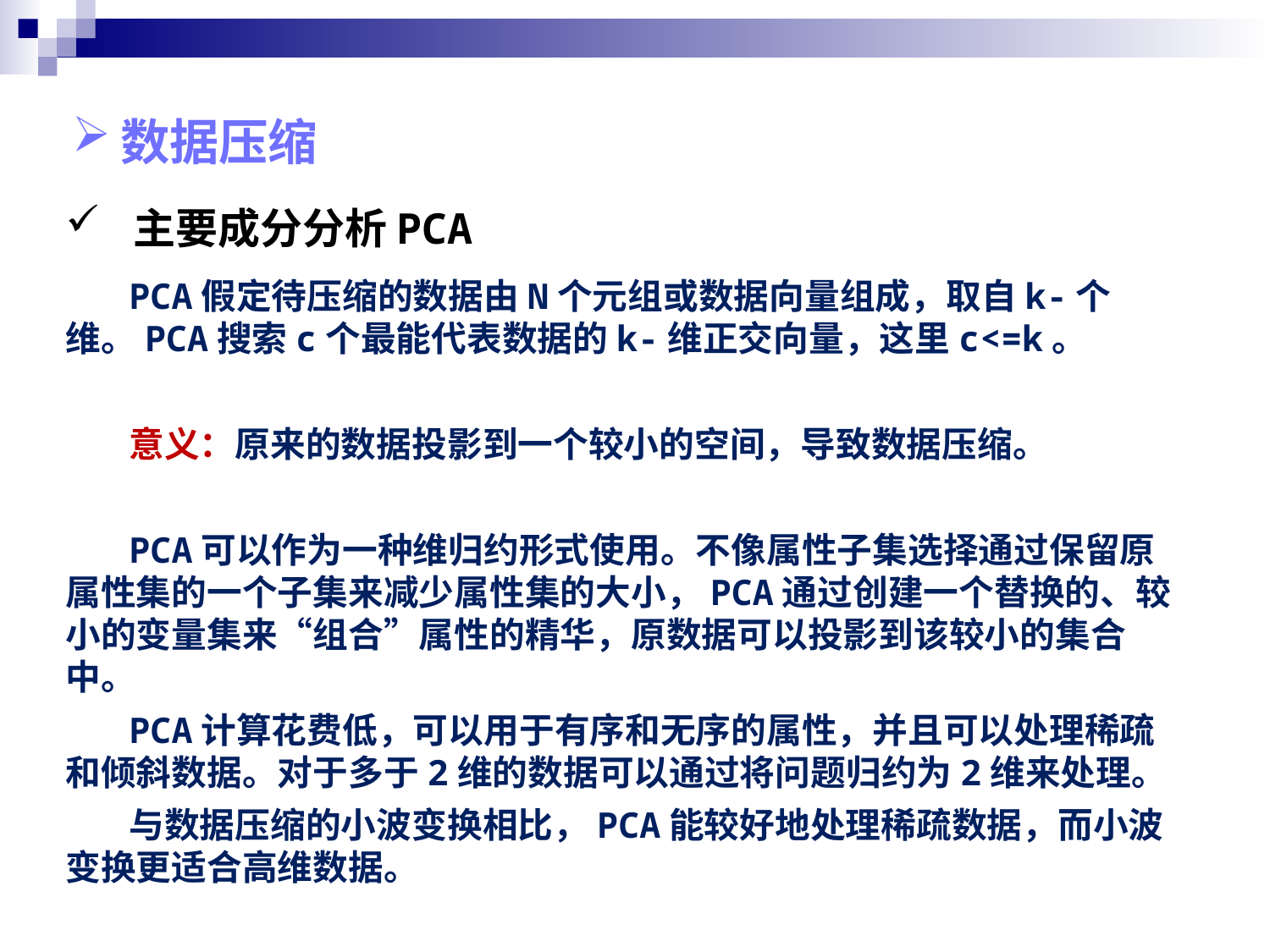

数据压缩
 主要成分分析PCA
PCA假定待压缩的数据由N个元组或数据向量组成，取自k-个维。PCA搜索c个最能代表数据的k-维正交向量，这里c<=k。

意义：原来的数据投影到一个较小的空间，导致数据压缩。

PCA可以作为一种维归约形式使用。不像属性子集选择通过保留原属性集的一个子集来减少属性集的大小，PCA通过创建一个替换的、较小的变量集来“组合”属性的精华，原数据可以投影到该较小的集合中。
PCA计算花费低，可以用于有序和无序的属性，并且可以处理稀疏和倾斜数据。对于多于2维的数据可以通过将问题归约为2维来处理。
与数据压缩的小波变换相比，PCA能较好地处理稀疏数据，而小波变换更适合高维数据。